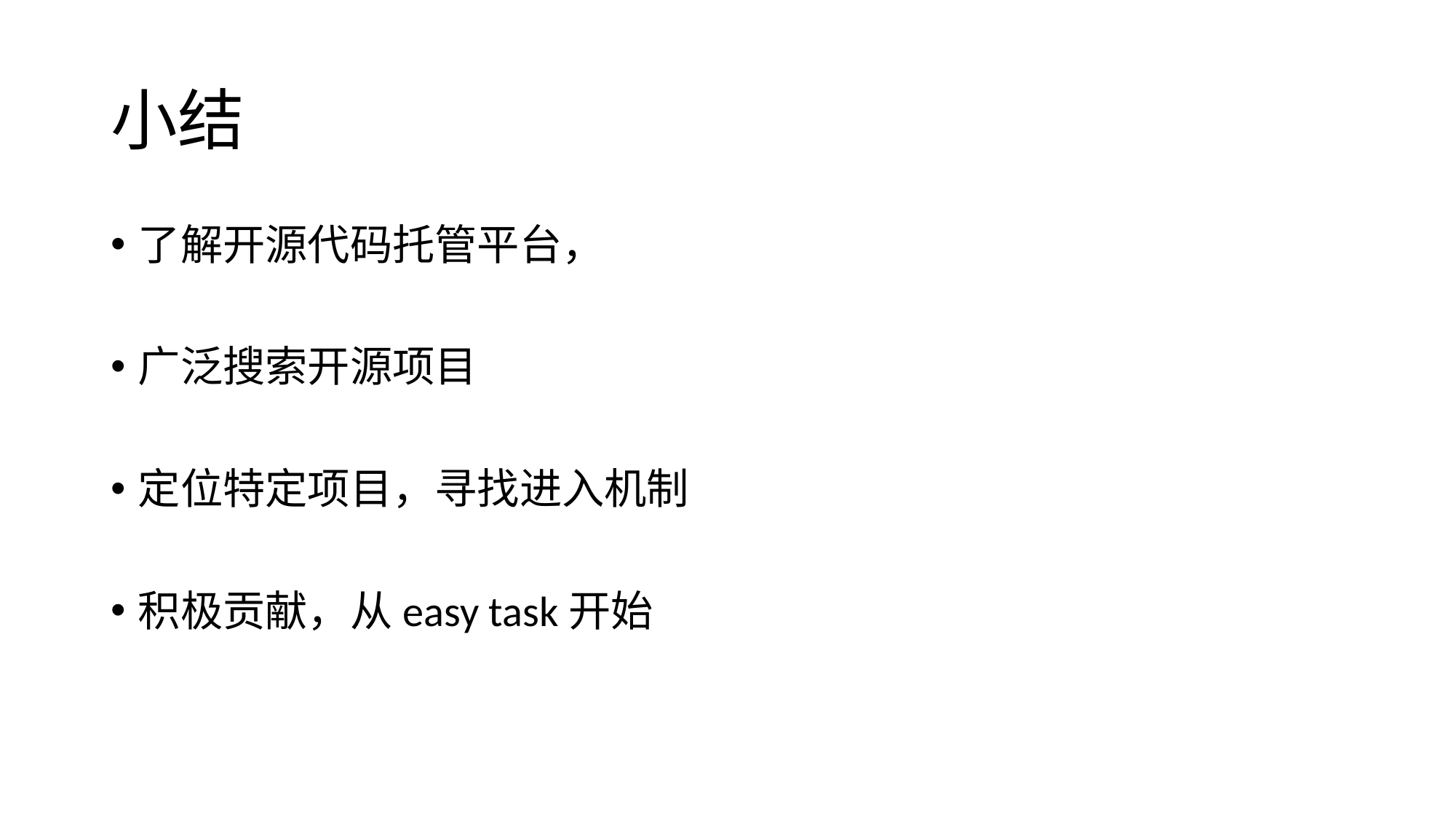

# 小结
了解开源代码托管平台，

广泛搜索开源项目

定位特定项目，寻找进入机制

积极贡献，从easy task开始